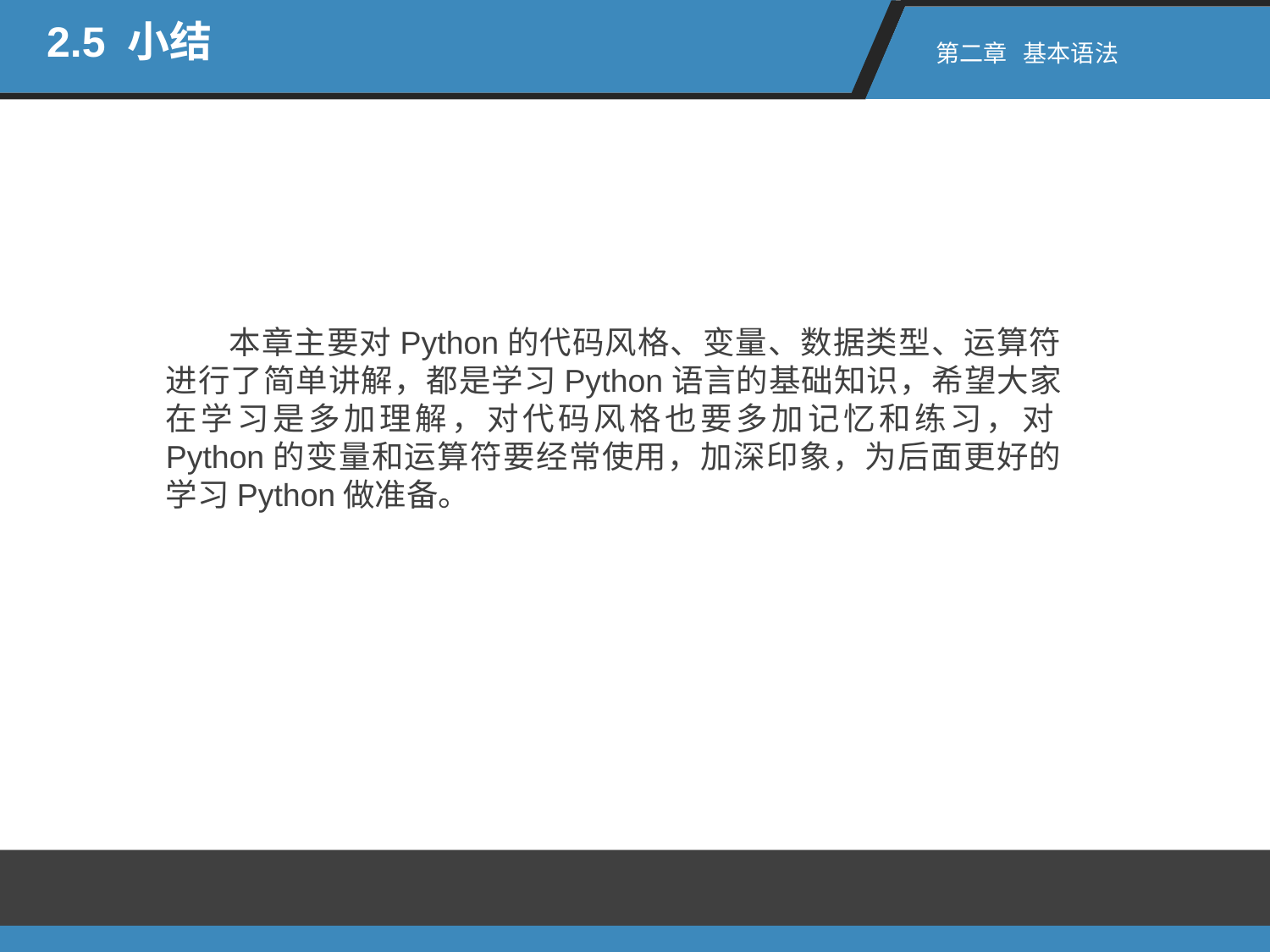

2.5 小结
第二章   基本语法
本章主要对Python的代码风格、变量、数据类型、运算符进行了简单讲解，都是学习Python语言的基础知识，希望大家在学习是多加理解，对代码风格也要多加记忆和练习，对Python的变量和运算符要经常使用，加深印象，为后面更好的学习Python做准备。